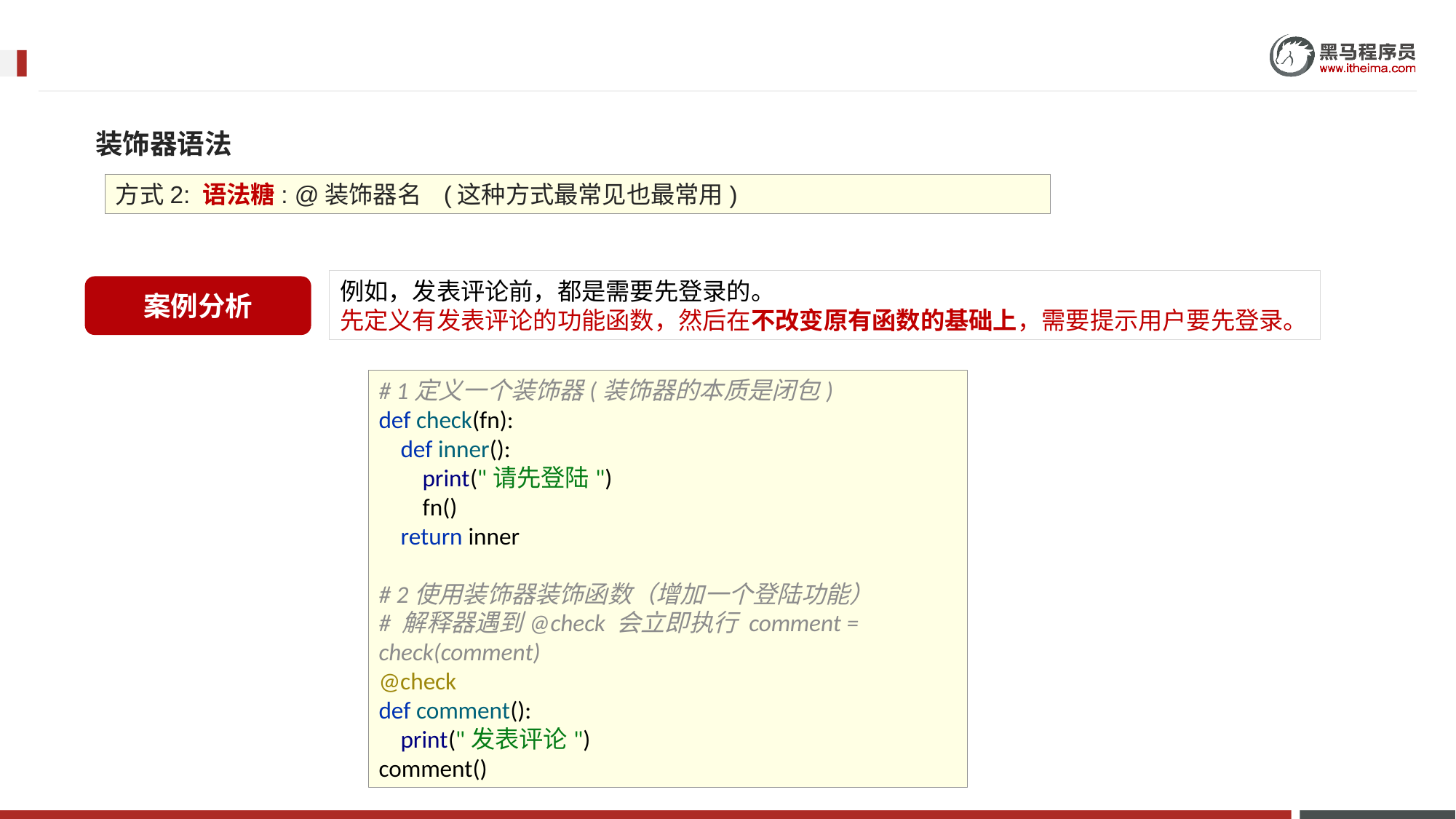

装饰器语法
方式2: 语法糖: @装饰器名   (这种方式最常见也最常用)
例如，发表评论前，都是需要先登录的。
先定义有发表评论的功能函数，然后在不改变原有函数的基础上，需要提示用户要先登录。
案例分析
# 1定义一个装饰器(装饰器的本质是闭包) def check(fn): def inner(): print("请先登陆") fn() return inner # 2使用装饰器装饰函数（增加一个登陆功能） # 解释器遇到@check 会立即执行 comment = check(comment) @check def comment(): print("发表评论") comment()